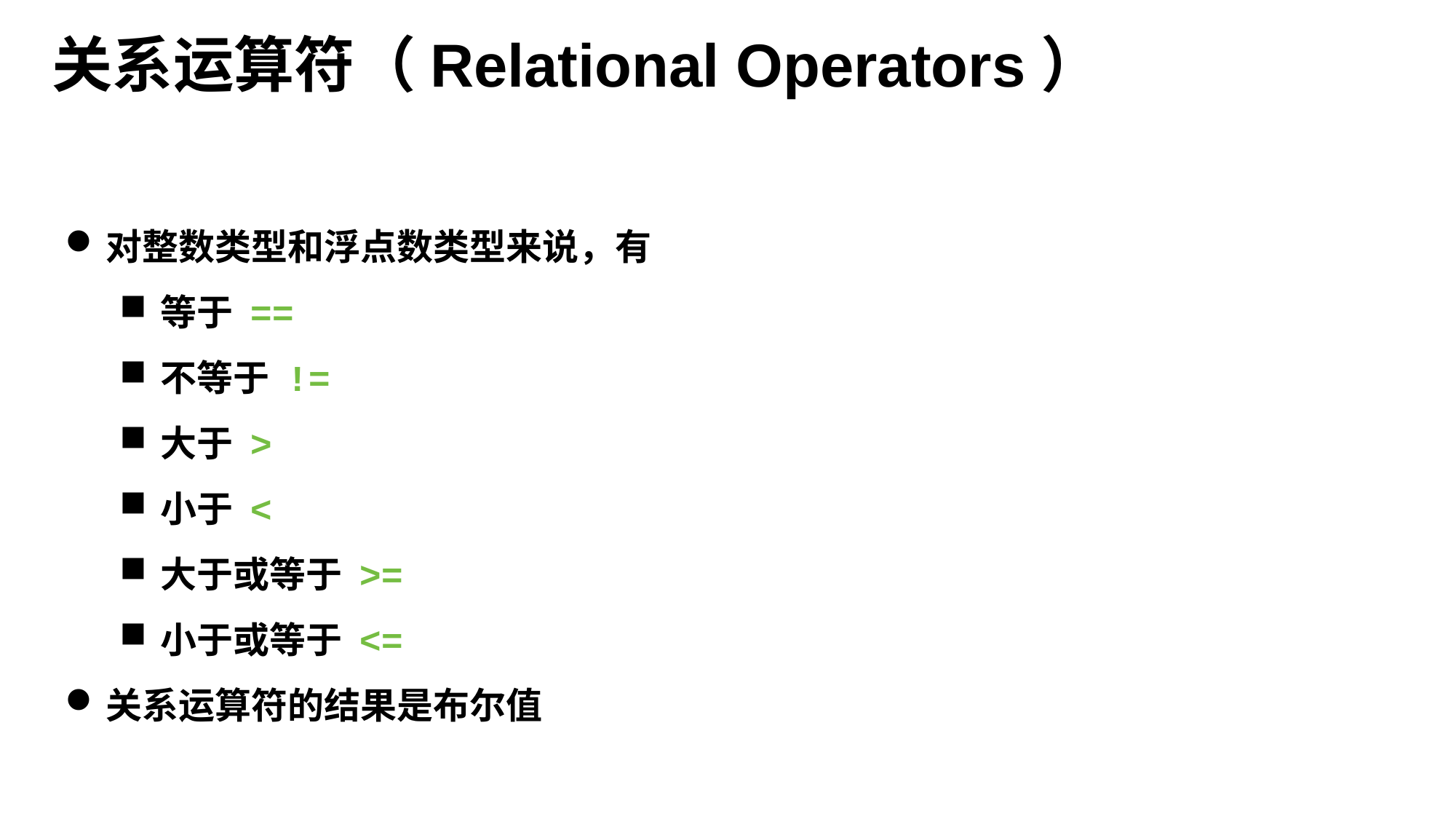

关系运算符（Relational Operators）
对整数类型和浮点数类型来说，有
等于 ==
不等于 !=
大于 >
小于 <
大于或等于 >=
小于或等于 <=
关系运算符的结果是布尔值
2017